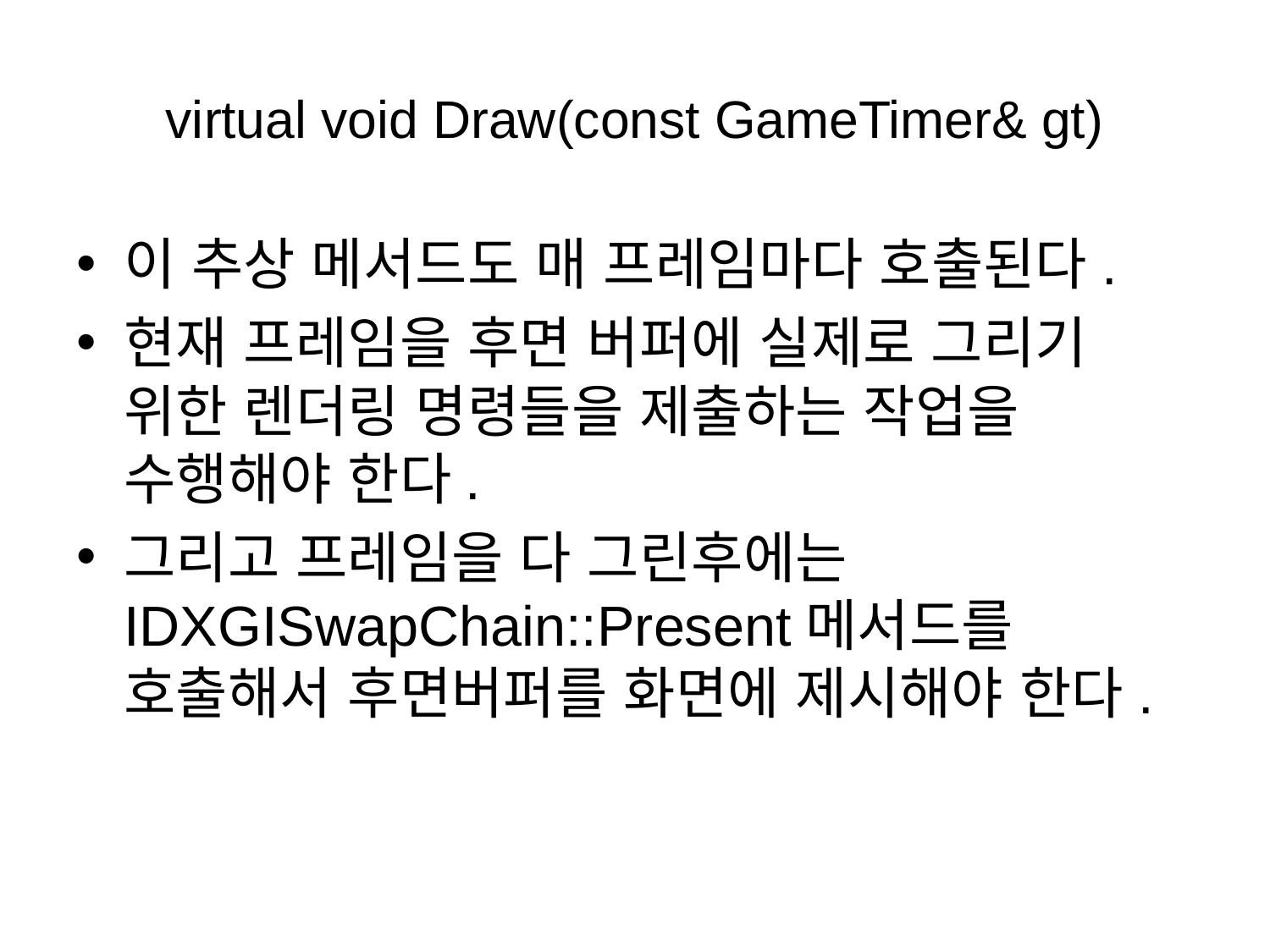

# virtual void Draw(const GameTimer& gt)
이 추상 메서드도 매 프레임마다 호출된다.
현재 프레임을 후면 버퍼에 실제로 그리기 위한 렌더링 명령들을 제출하는 작업을 수행해야 한다.
그리고 프레임을 다 그린후에는 IDXGISwapChain::Present메서드를 호출해서 후면버퍼를 화면에 제시해야 한다.